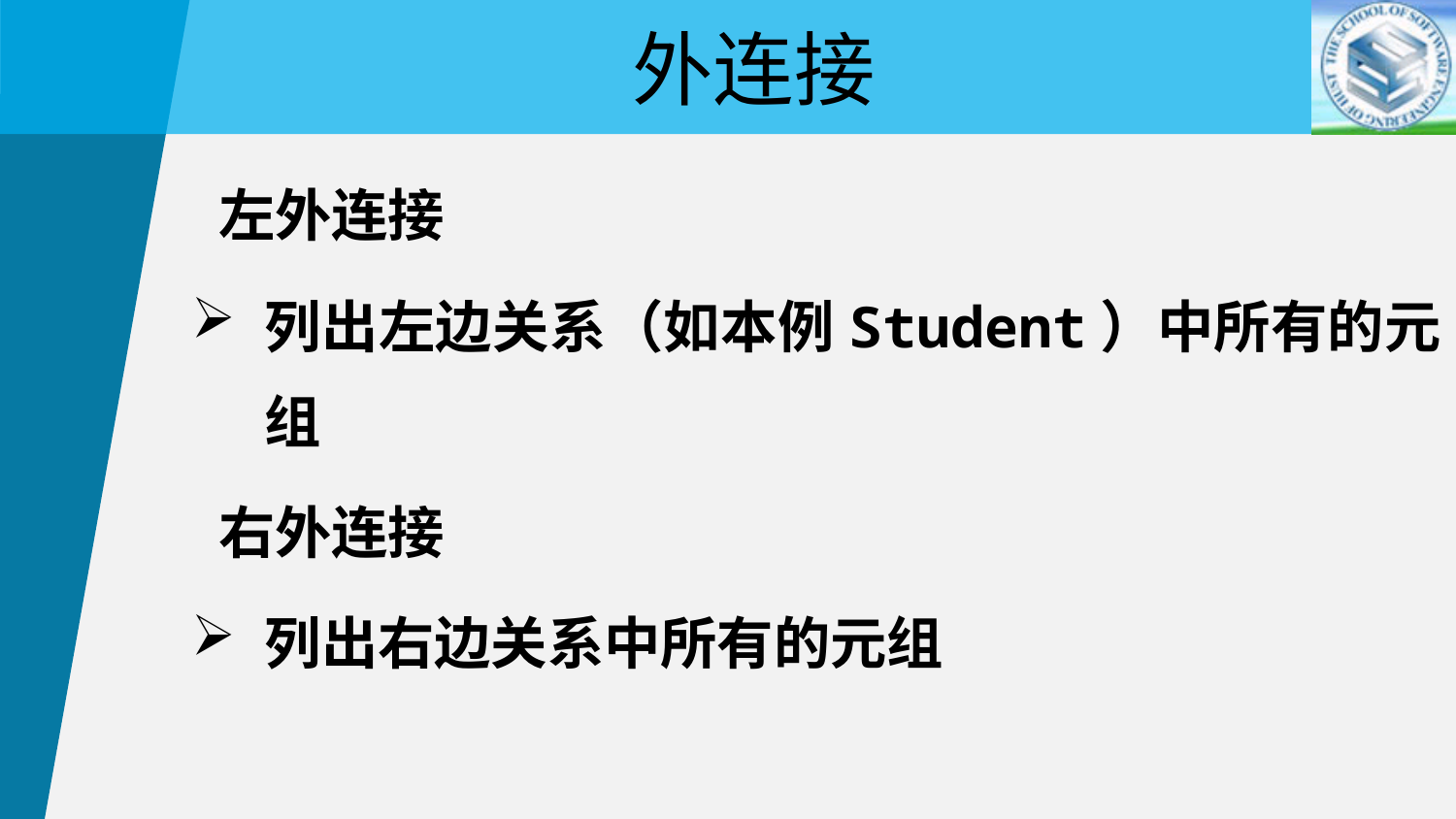

外连接
 左外连接
列出左边关系（如本例Student）中所有的元组
 右外连接
列出右边关系中所有的元组